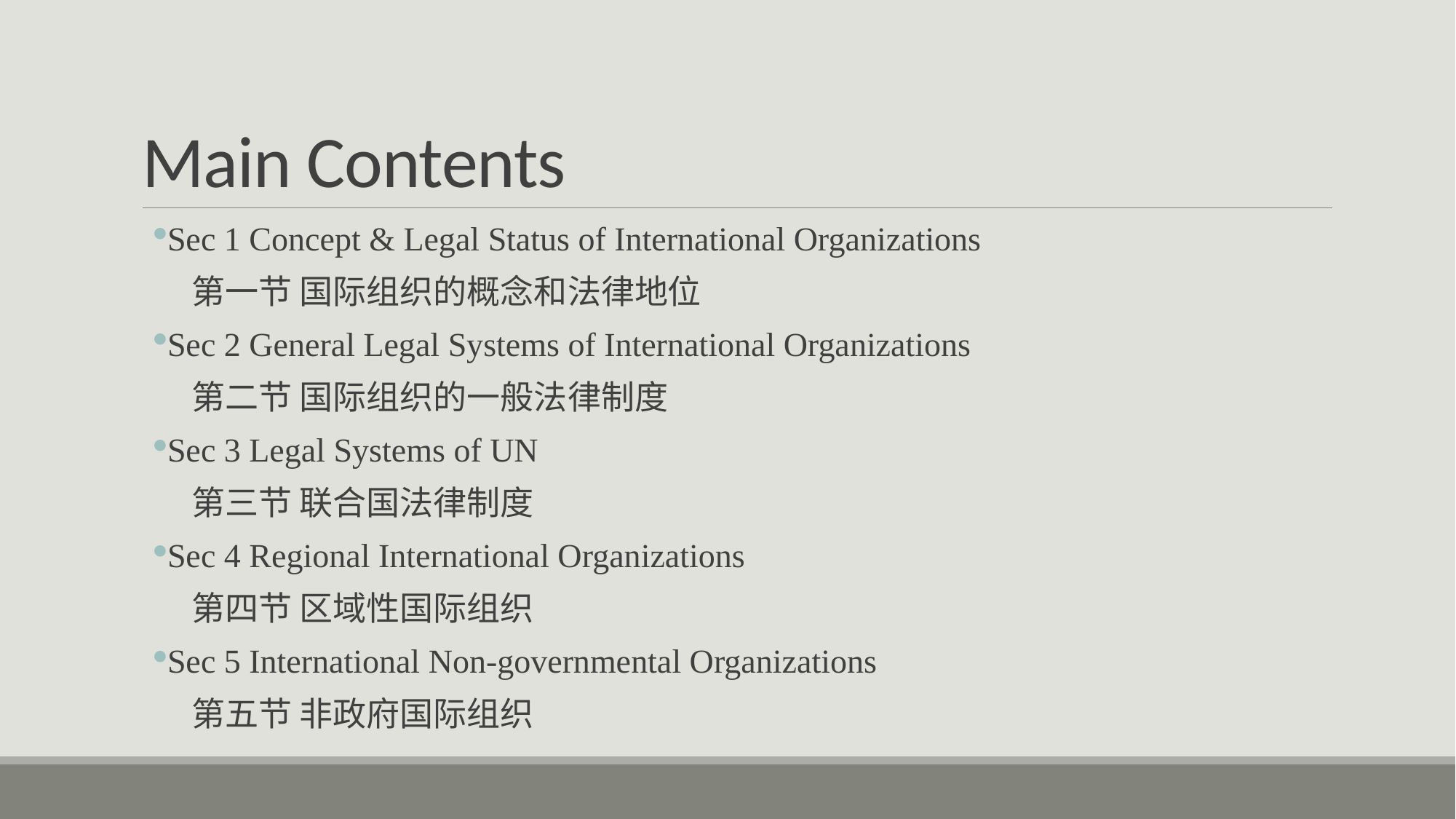

# Main Contents
Sec 1 Concept & Legal Status of International Organizations
    第一节 国际组织的概念和法律地位
Sec 2 General Legal Systems of International Organizations
    第二节 国际组织的一般法律制度
Sec 3 Legal Systems of UN
    第三节 联合国法律制度
Sec 4 Regional International Organizations
    第四节 区域性国际组织
Sec 5 International Non-governmental Organizations
    第五节 非政府国际组织